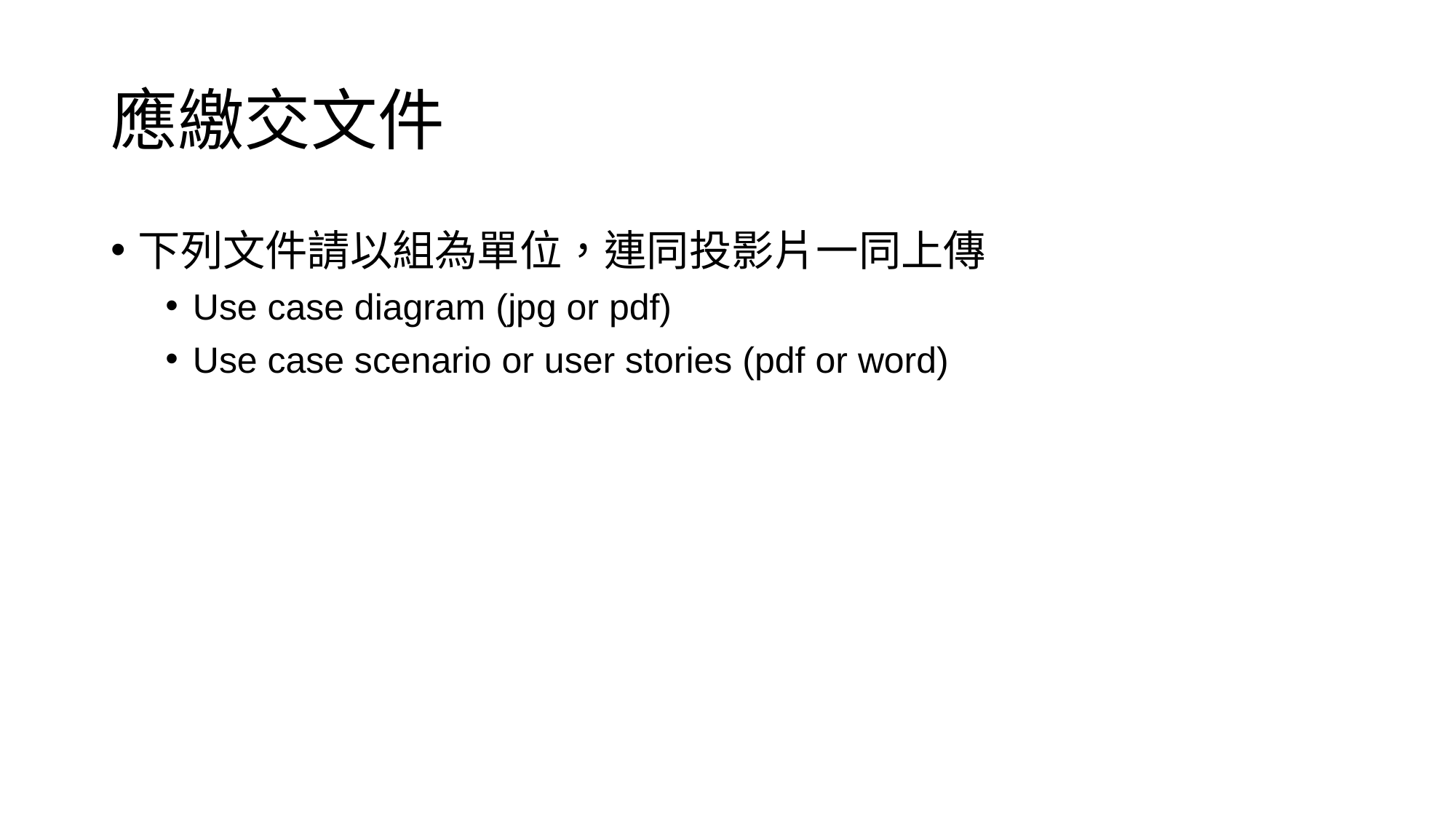

# 應繳交文件
下列文件請以組為單位，連同投影片一同上傳
Use case diagram (jpg or pdf)
Use case scenario or user stories (pdf or word)